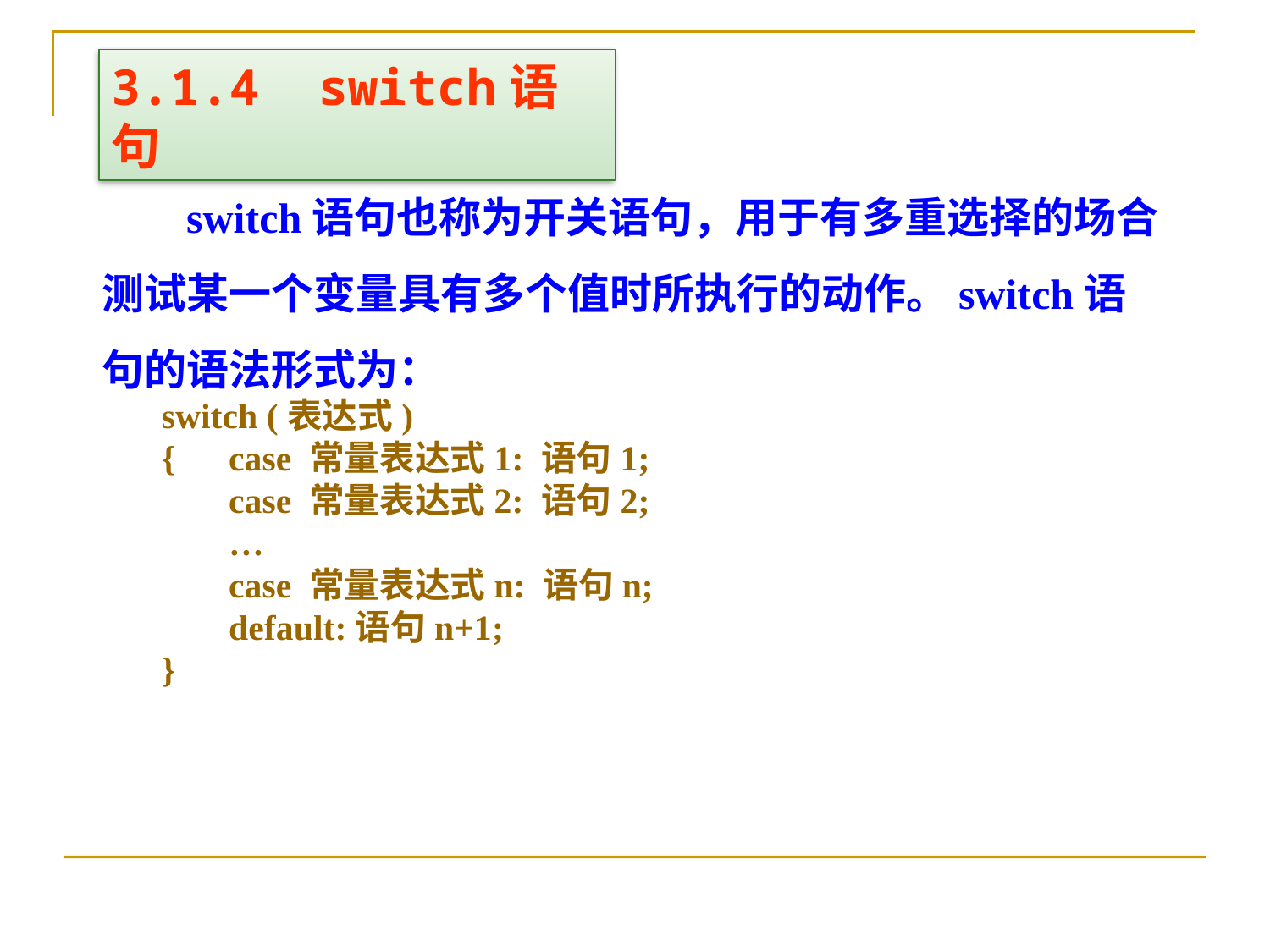

3.1.4  switch语句
        switch语句也称为开关语句，用于有多重选择的场合测试某一个变量具有多个值时所执行的动作。switch语句的语法形式为：
　  switch (表达式)
　  {	case 常量表达式1: 语句1;
    	case 常量表达式2: 语句2;
    	…
    	case 常量表达式n: 语句n;
    	default:语句n+1;
　  }